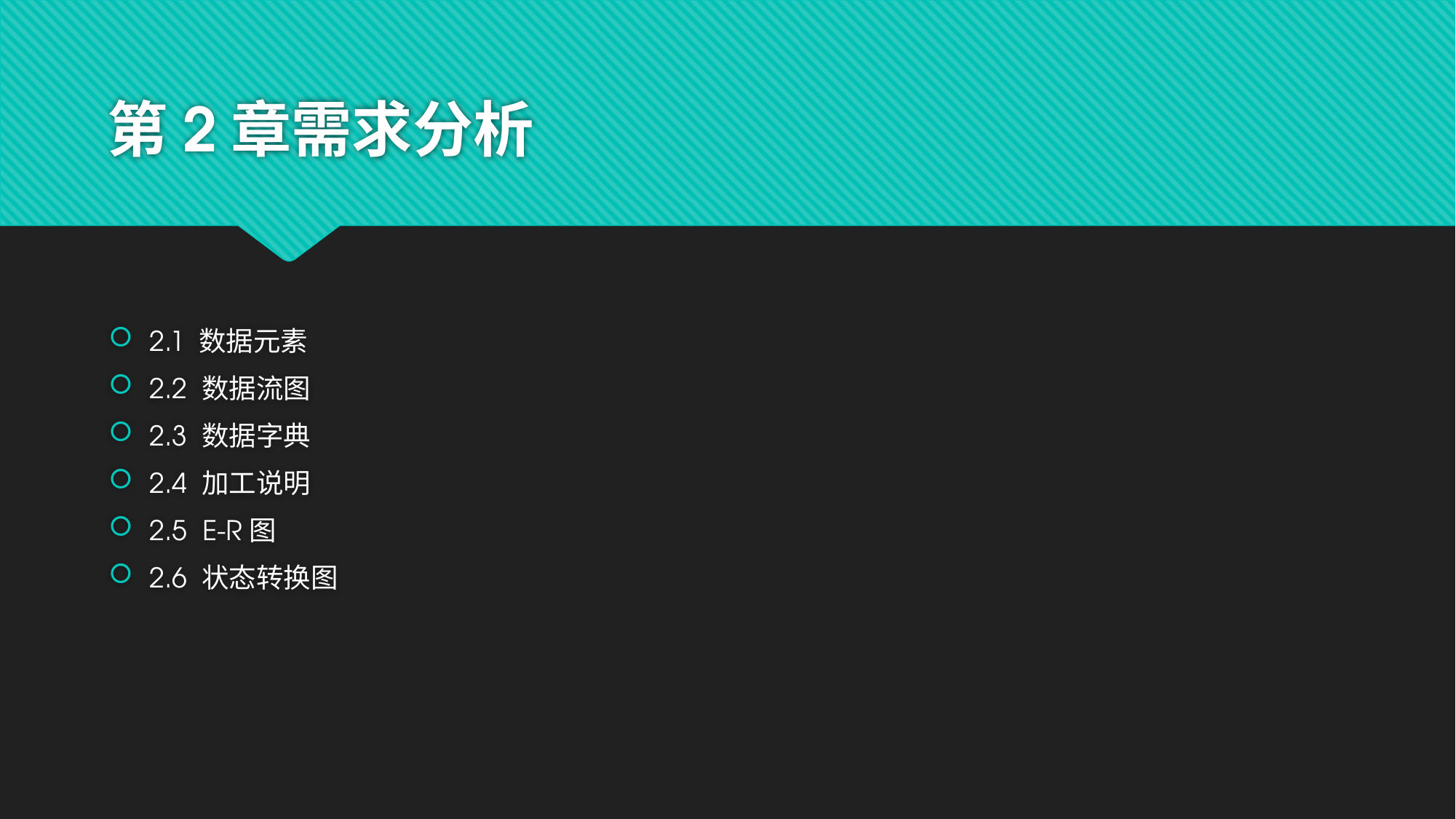

# 第2章需求分析
2.1 数据元素
2.2 数据流图
2.3 数据字典
2.4 加工说明
2.5  E-R图
2.6 状态转换图